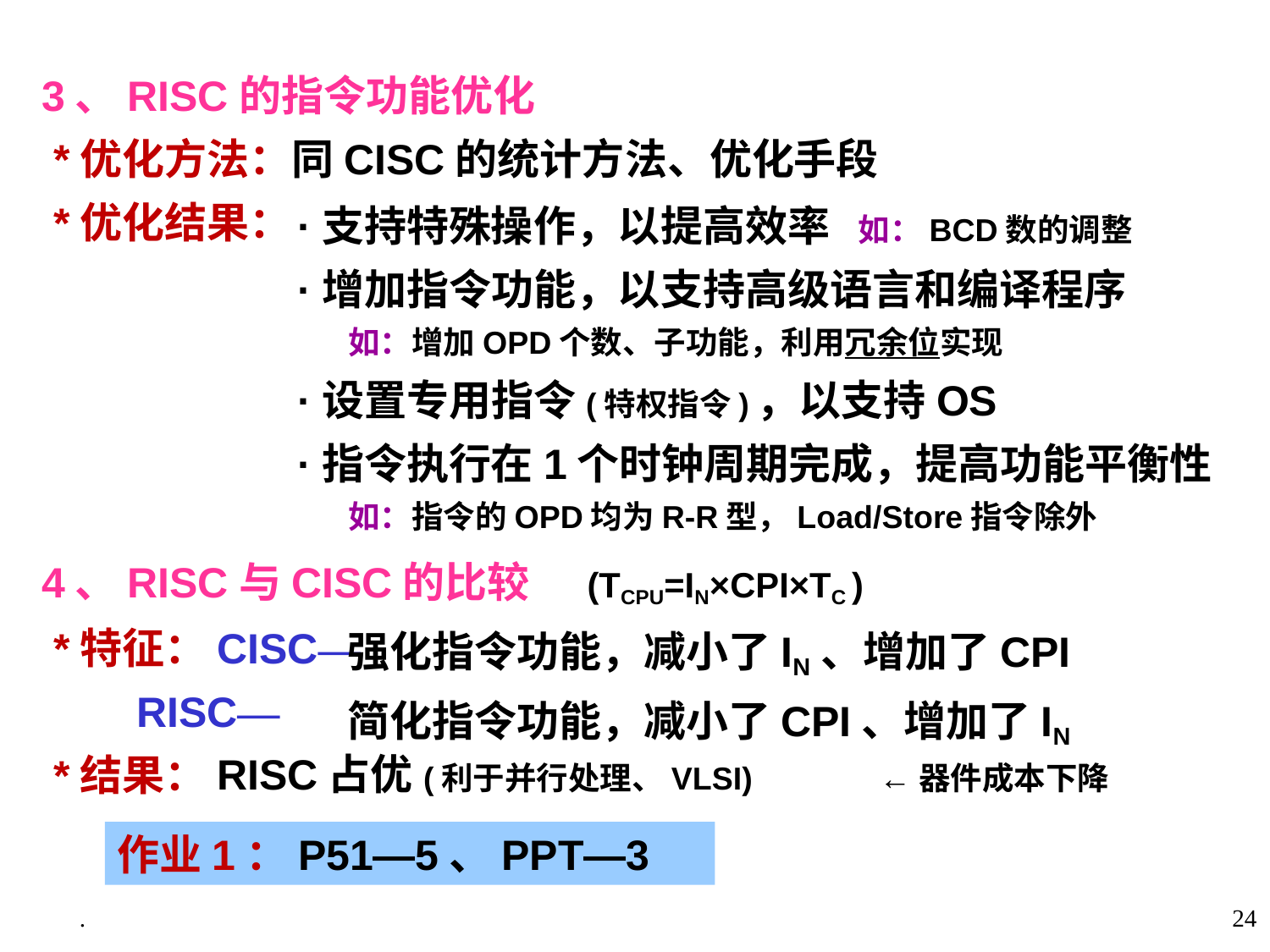

3、RISC的指令功能优化
 *优化方法：同CISC的统计方法、优化手段
 *优化结果：
·支持特殊操作，以提高效率   如：BCD数的调整
·增加指令功能，以支持高级语言和编译程序
      如：增加OPD个数、子功能，利用冗余位实现
·设置专用指令(特权指令)，以支持OS
·指令执行在1个时钟周期完成，提高功能平衡性
      如：指令的OPD均为R-R型，Load/Store指令除外
4、RISC与CISC的比较     (TCPU=IN×CPI×TC )
 *特征：CISC—
        RISC—
 *结果：
强化指令功能，减小了IN、增加了CPI
简化指令功能，减小了CPI、增加了IN
RISC占优(利于并行处理、VLSI)             ←器件成本下降
作业1：P51—5、PPT—3
.
24